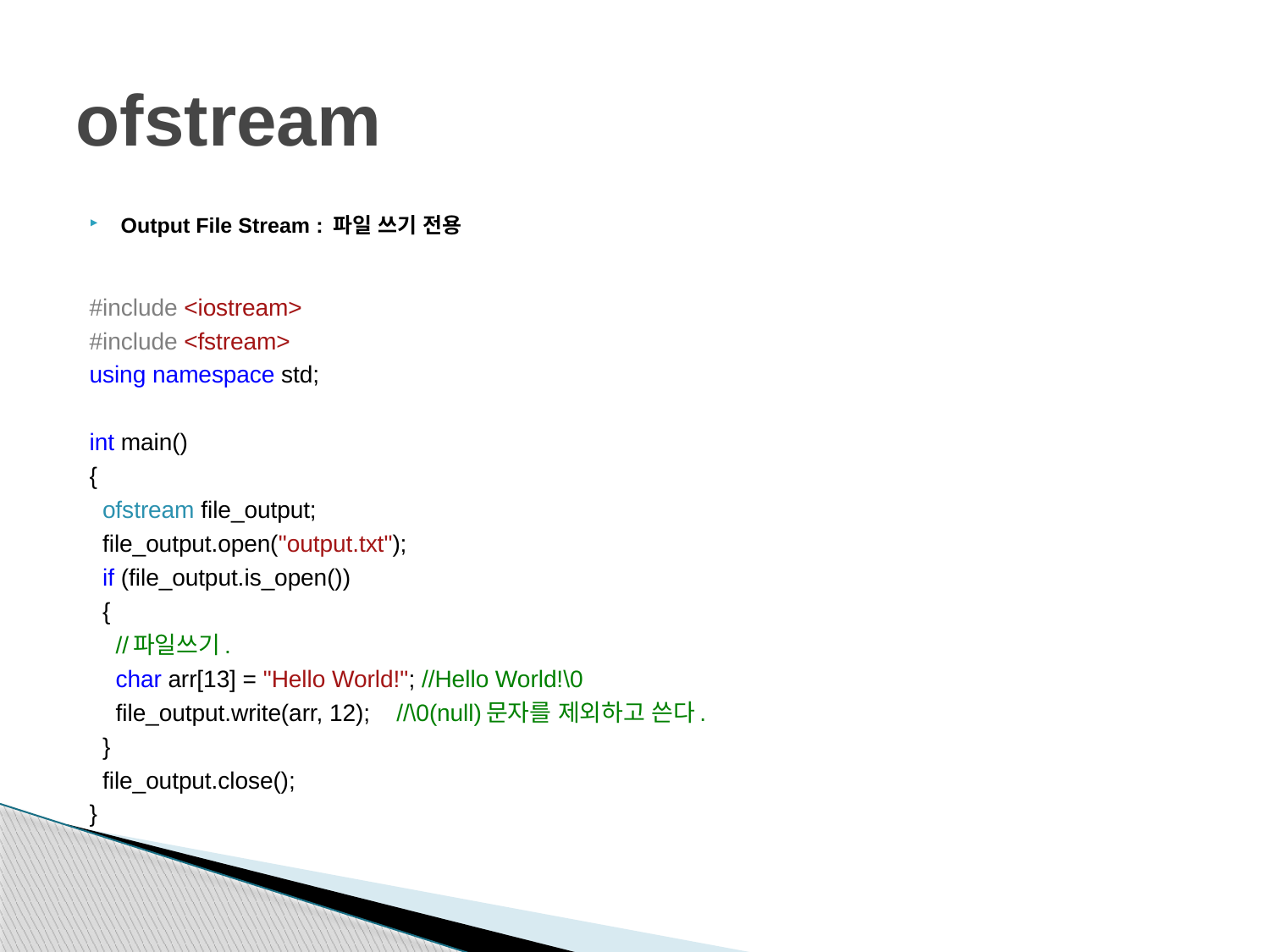

# ofstream
Output File Stream : 파일 쓰기 전용

#include <iostream>
#include <fstream>
using namespace std;

int main()
{
  ofstream file_output;
  file_output.open("output.txt");
  if (file_output.is_open())
  {
    //파일쓰기.
    char arr[13] = "Hello World!"; //Hello World!\0
    file_output.write(arr, 12);    //\0(null)문자를 제외하고 쓴다.
  }
  file_output.close();
}